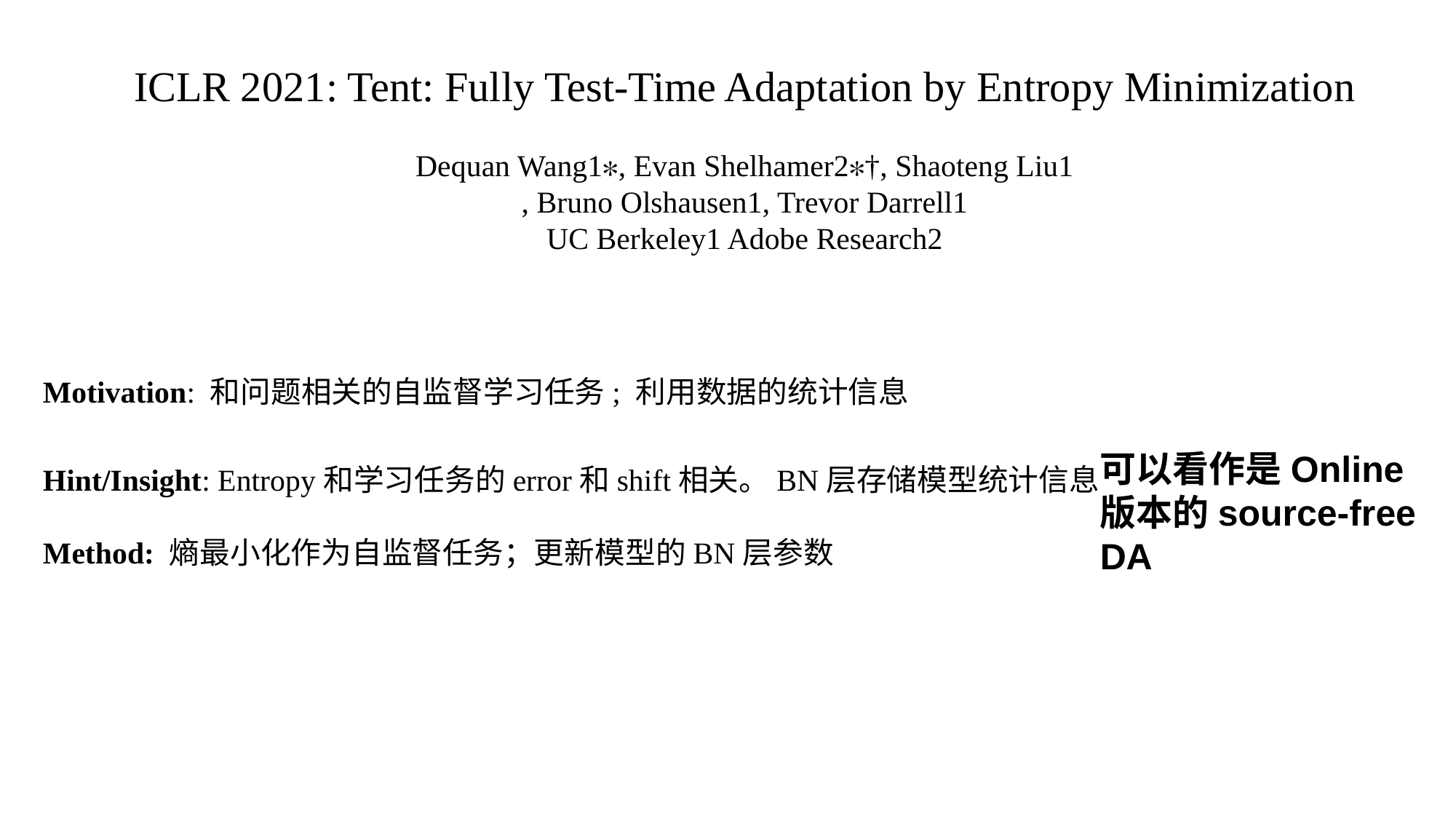

ICLR 2021: Tent: Fully Test-Time Adaptation by Entropy Minimization

Dequan Wang1∗, Evan Shelhamer2∗†, Shaoteng Liu1
, Bruno Olshausen1, Trevor Darrell1
UC Berkeley1 Adobe Research2

Motivation: 和问题相关的自监督学习任务; 利用数据的统计信息
可以看作是Online版本的source-free DA
Hint/Insight: Entropy和学习任务的error和shift相关。BN层存储模型统计信息

Method: 熵最小化作为自监督任务；更新模型的BN层参数